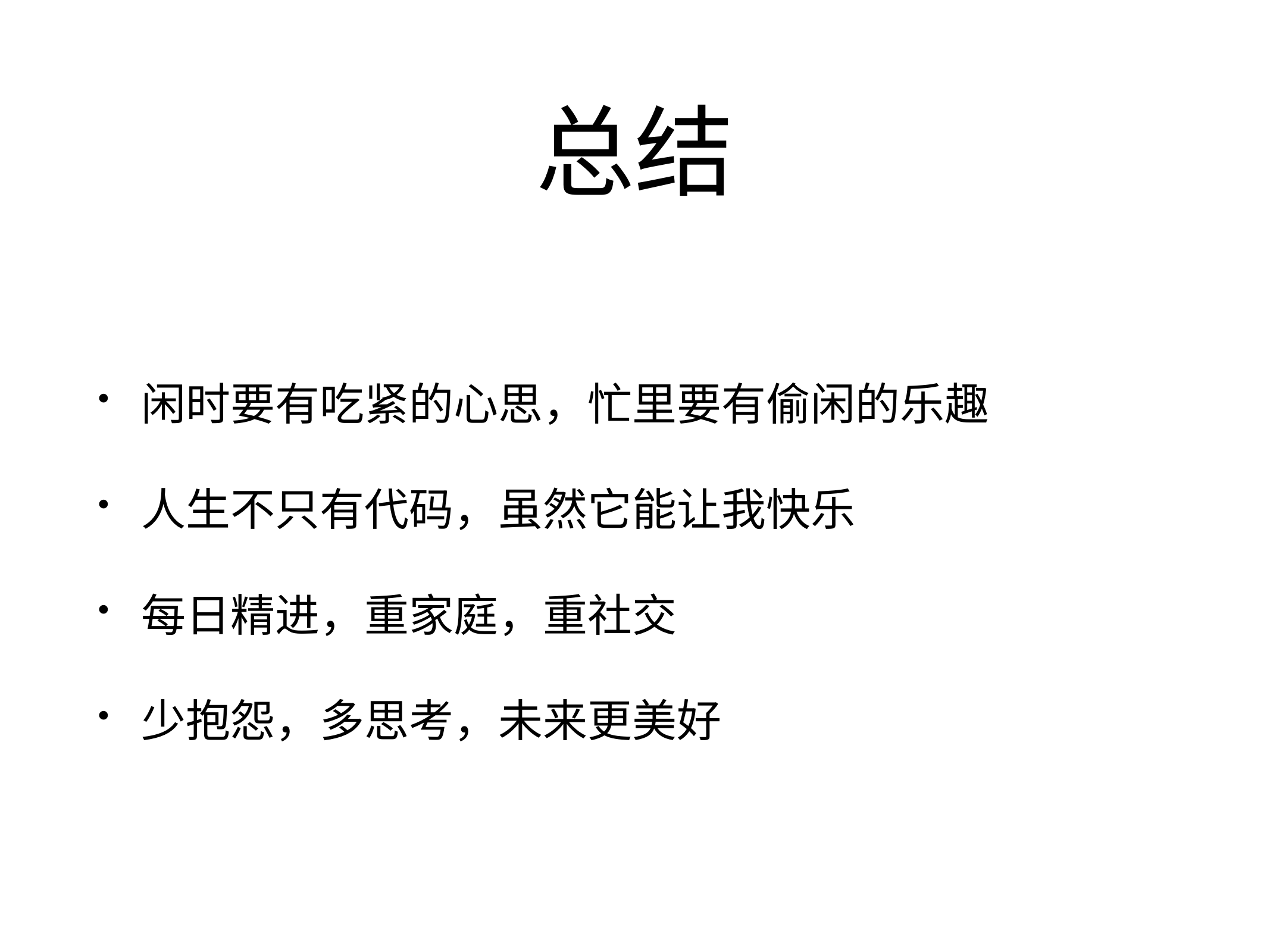

# 总结
闲时要有吃紧的心思，忙里要有偷闲的乐趣
人生不只有代码，虽然它能让我快乐
每日精进，重家庭，重社交
少抱怨，多思考，未来更美好